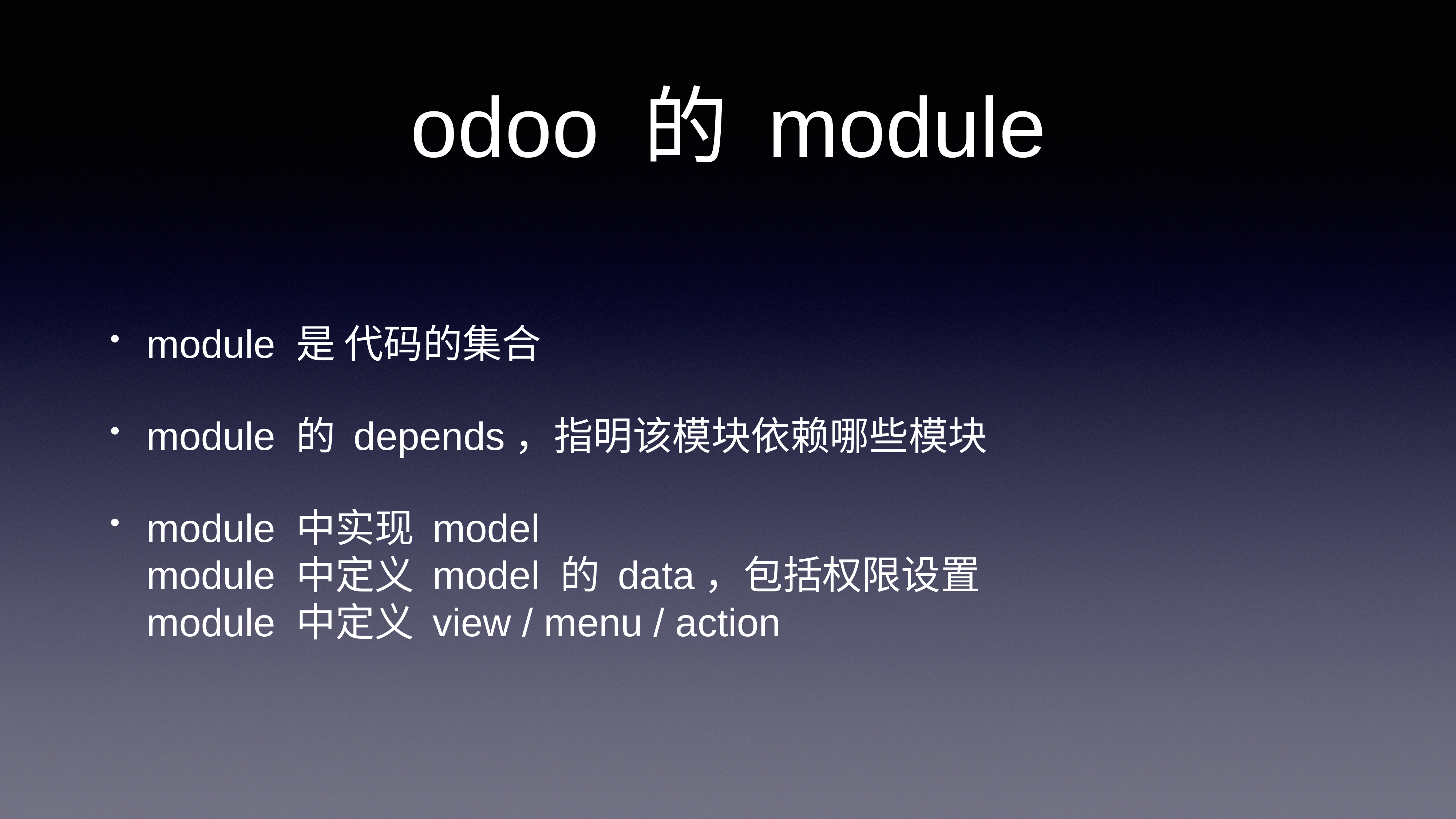

# odoo 的 module
module 是 代码的集合
module 的 depends，指明该模块依赖哪些模块
module 中实现 model
module 中定义 model 的 data，包括权限设置
module 中定义 view / menu / action